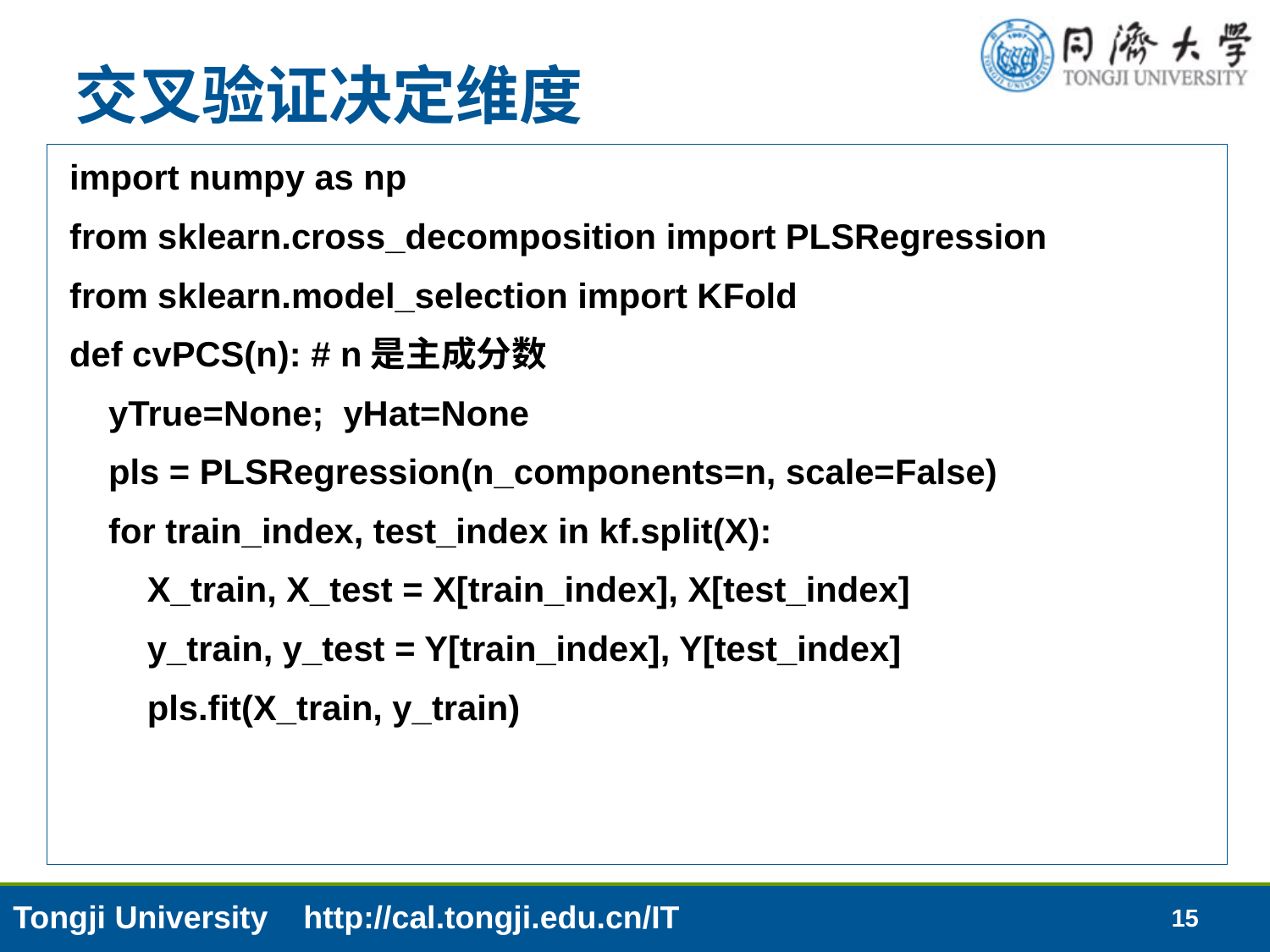

# 交叉验证决定维度
import numpy as np
from sklearn.cross_decomposition import PLSRegression
from sklearn.model_selection import KFold
def cvPCS(n): # n是主成分数
    yTrue=None;  yHat=None
    pls = PLSRegression(n_components=n, scale=False)
    for train_index, test_index in kf.split(X):
        X_train, X_test = X[train_index], X[test_index]
        y_train, y_test = Y[train_index], Y[test_index]
        pls.fit(X_train, y_train)